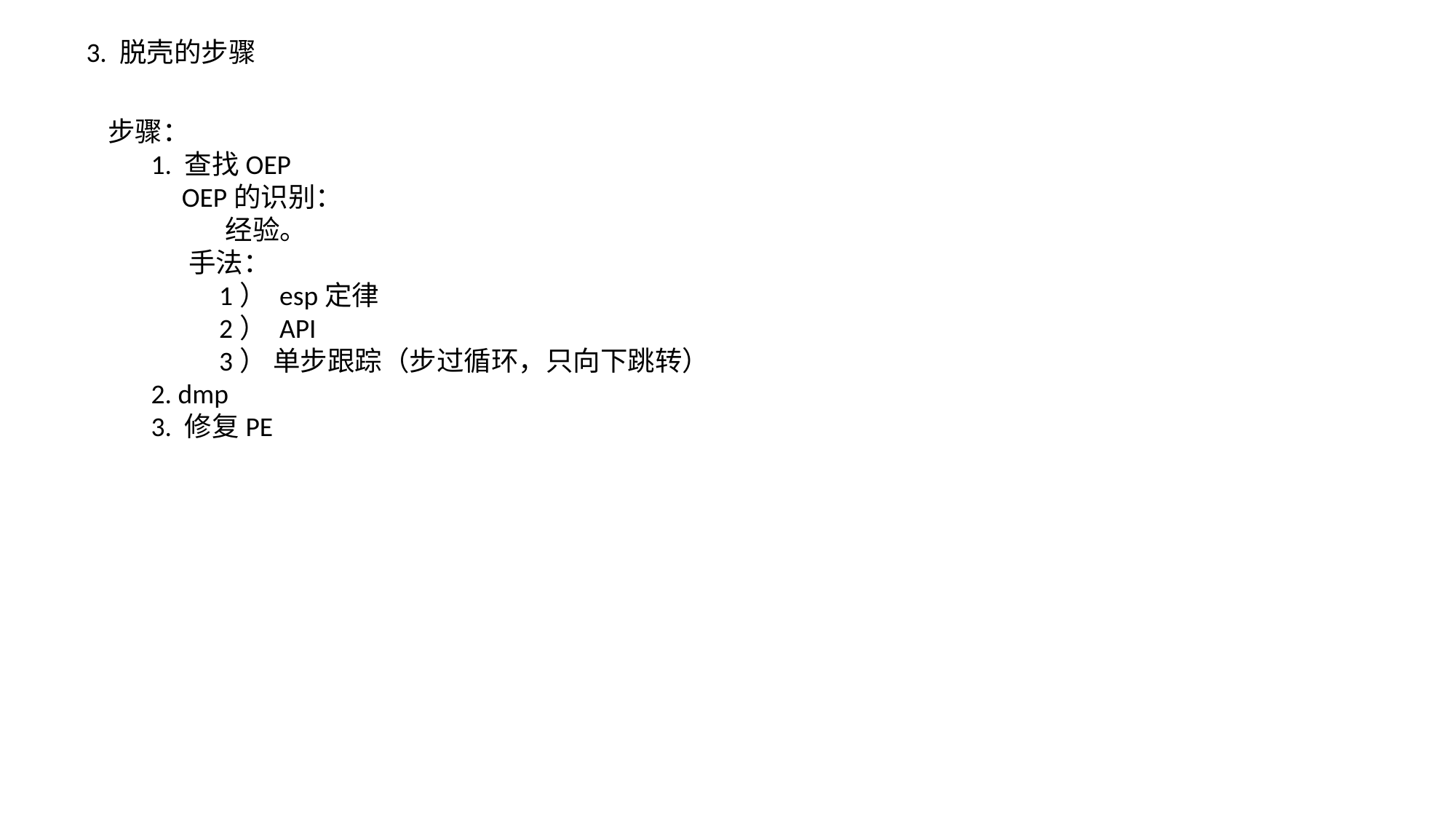

3. 脱壳的步骤
步骤：
       1. 查找OEP
            OEP的识别：
                  经验。
            手法：
                  1） esp定律
                  2） API
                  3） 单步跟踪（步过循环，只向下跳转）
       2. dmp
       3. 修复PE